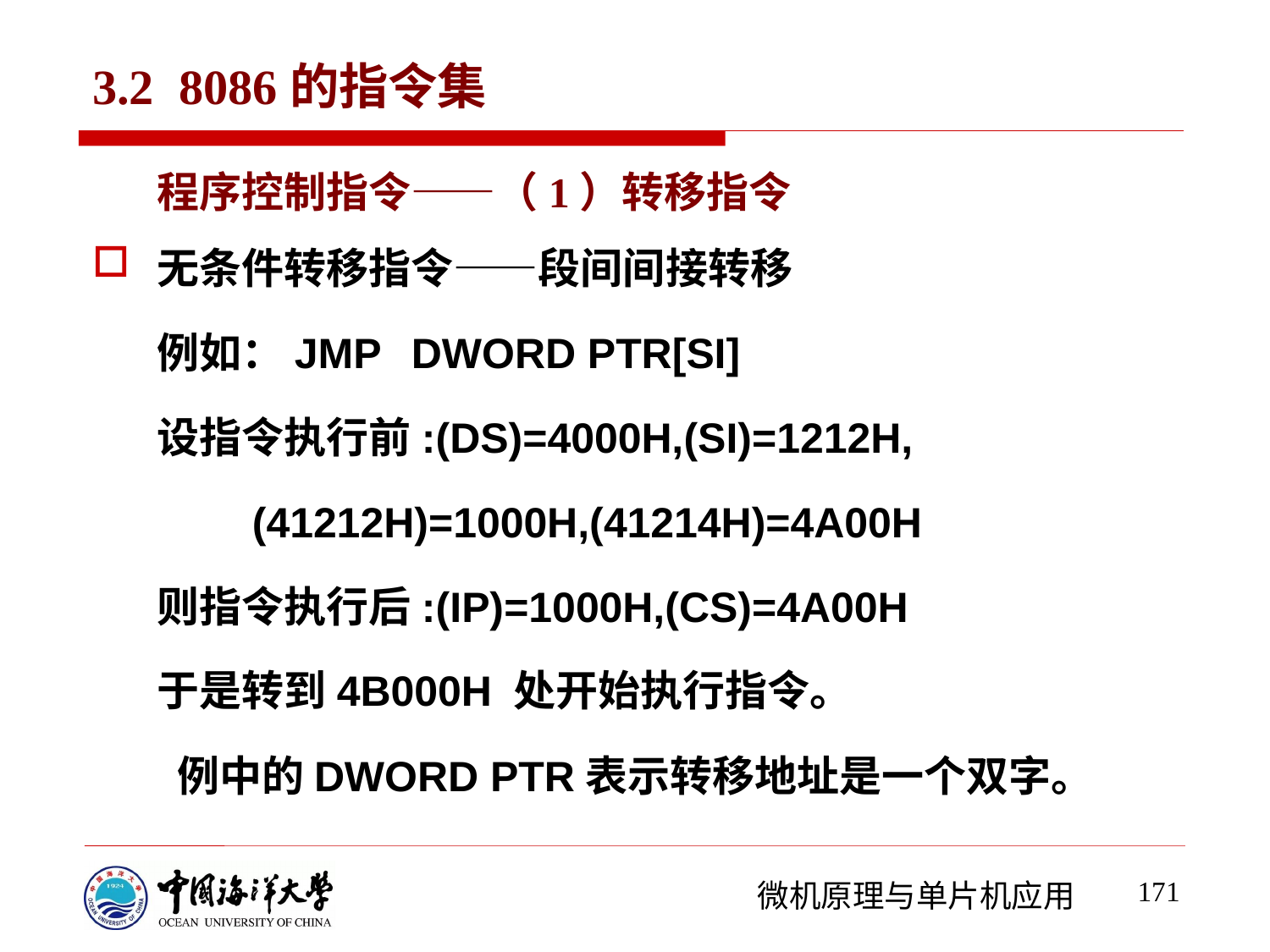

# 3.2  8086的指令集
程序控制指令——（1）转移指令
无条件转移指令——段间间接转移
例如：JMP	DWORD PTR[SI]
设指令执行前:(DS)=4000H,(SI)=1212H,
        (41212H)=1000H,(41214H)=4A00H
则指令执行后:(IP)=1000H,(CS)=4A00H
于是转到4B000H 处开始执行指令。
 例中的DWORD PTR表示转移地址是一个双字。

171